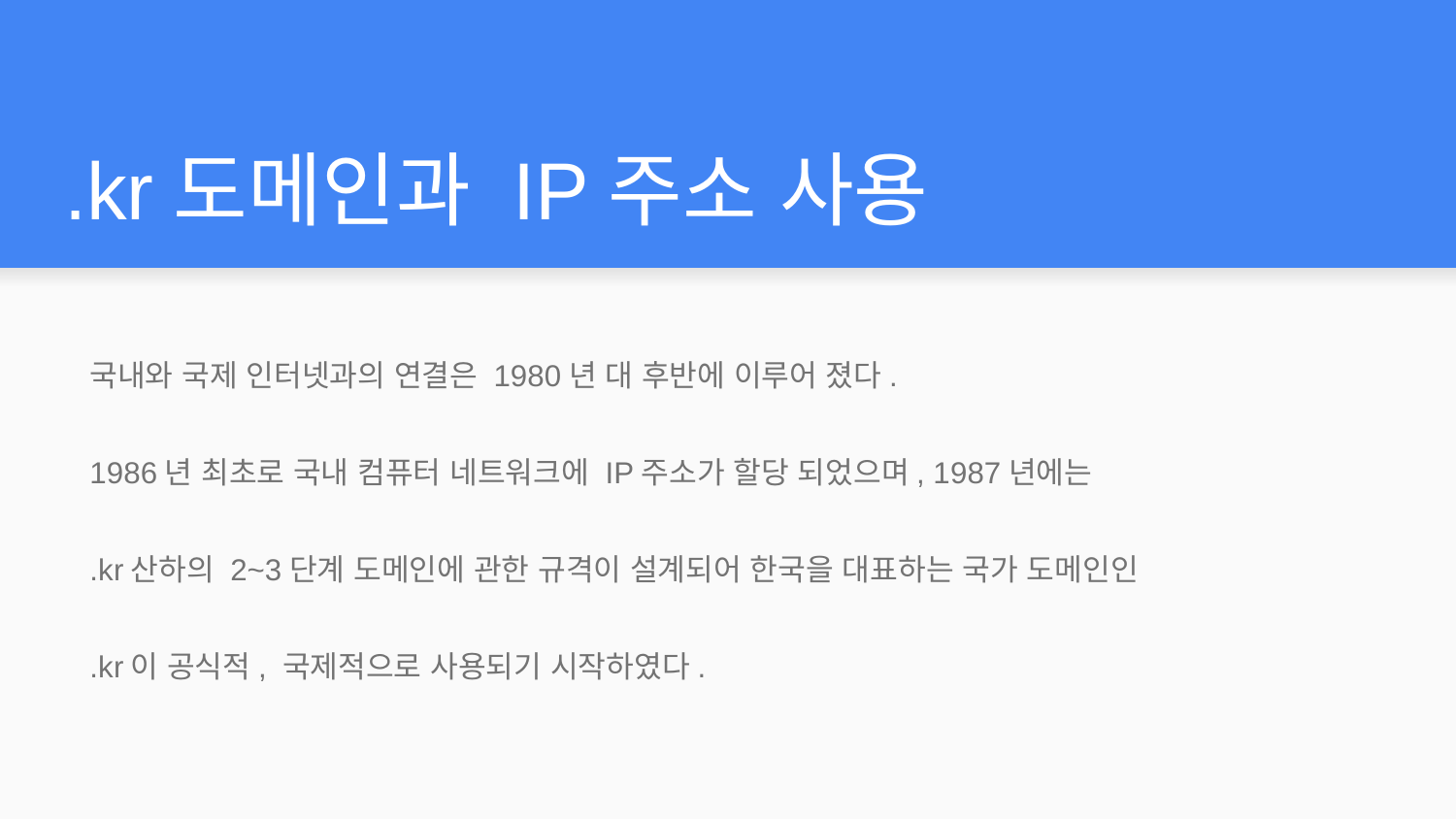

# .kr도메인과 IP주소 사용
국내와 국제 인터넷과의 연결은 1980년 대 후반에 이루어 졌다.
1986년 최초로 국내 컴퓨터 네트워크에 IP주소가 할당 되었으며, 1987년에는
.kr산하의 2~3단계 도메인에 관한 규격이 설계되어 한국을 대표하는 국가 도메인인
.kr이 공식적, 국제적으로 사용되기 시작하였다.